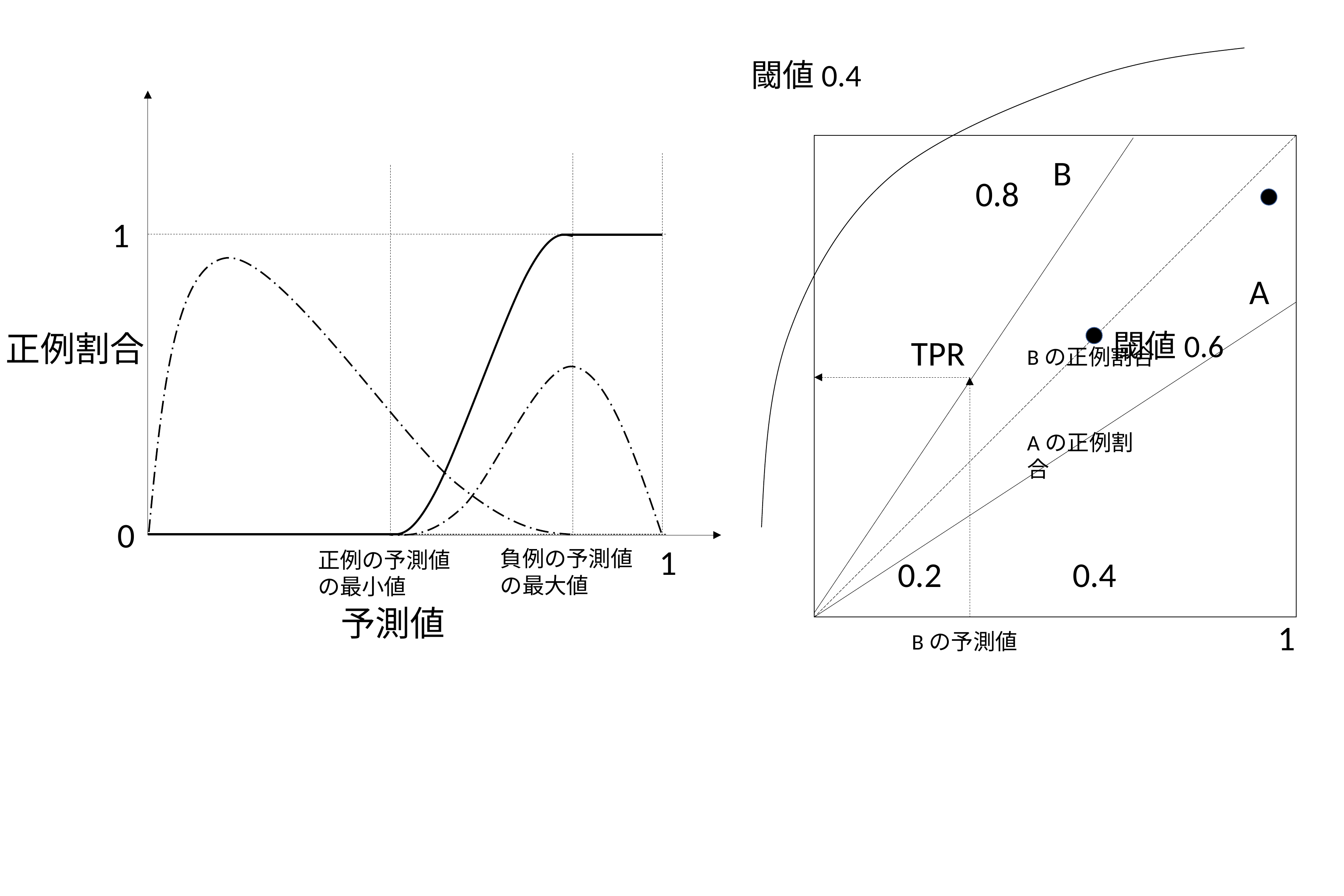

閾値0.4

B
0.8

1

A
閾値0.6
正例割合

TPR
Bの正例割合

Aの正例割合
0
1
負例の予測値の最大値
正例の予測値の最小値
0.2
0.4
予測値
1
Bの予測値